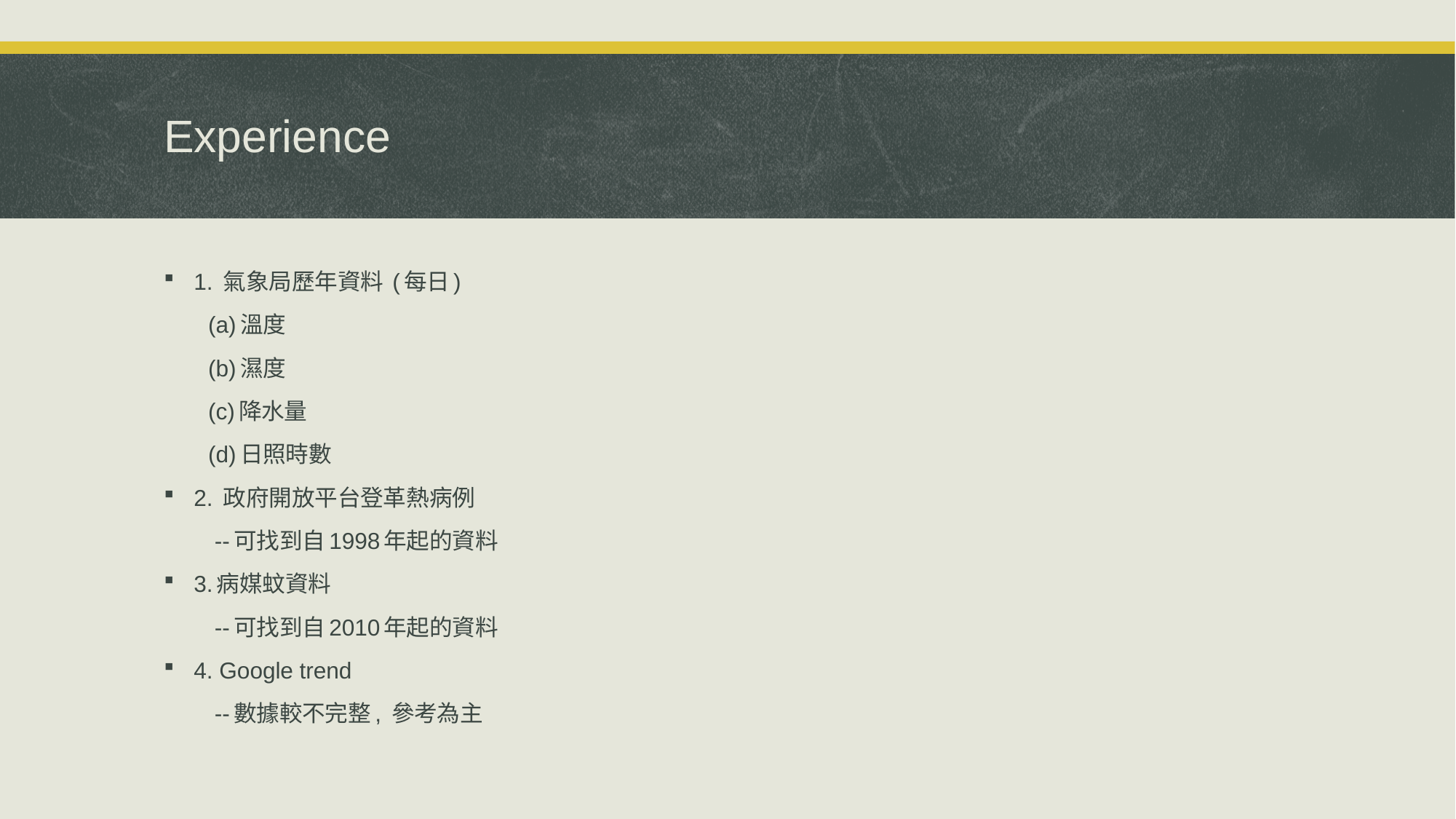

# Experience
1. 氣象局歷年資料 (每日)
       (a)溫度
       (b)濕度
       (c)降水量
       (d)日照時數
2. 政府開放平台登革熱病例
        --可找到自1998年起的資料
3.病媒蚊資料
        --可找到自2010年起的資料
4. Google trend
        --數據較不完整, 參考為主